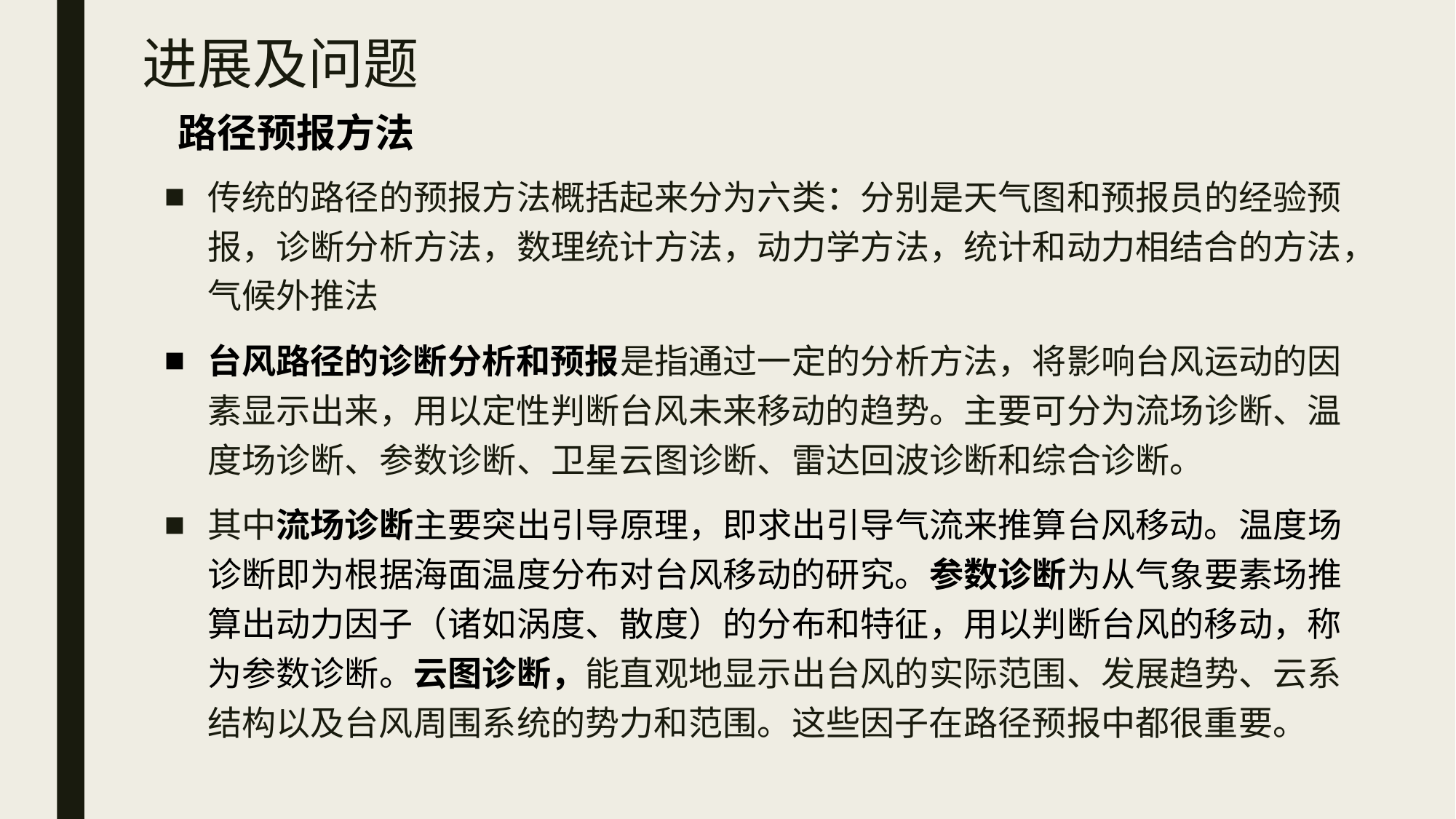

# 进展及问题
路径预报方法
传统的路径的预报方法概括起来分为六类：分别是天气图和预报员的经验预报，诊断分析方法，数理统计方法，动力学方法，统计和动力相结合的方法，气候外推法
台风路径的诊断分析和预报是指通过一定的分析方法，将影响台风运动的因素显示出来，用以定性判断台风未来移动的趋势。主要可分为流场诊断、温度场诊断、参数诊断、卫星云图诊断、雷达回波诊断和综合诊断。
其中流场诊断主要突出引导原理，即求出引导气流来推算台风移动。温度场诊断即为根据海面温度分布对台风移动的研究。参数诊断为从气象要素场推算出动力因子（诸如涡度、散度）的分布和特征，用以判断台风的移动，称为参数诊断。云图诊断，能直观地显示出台风的实际范围、发展趋势、云系结构以及台风周围系统的势力和范围。这些因子在路径预报中都很重要。